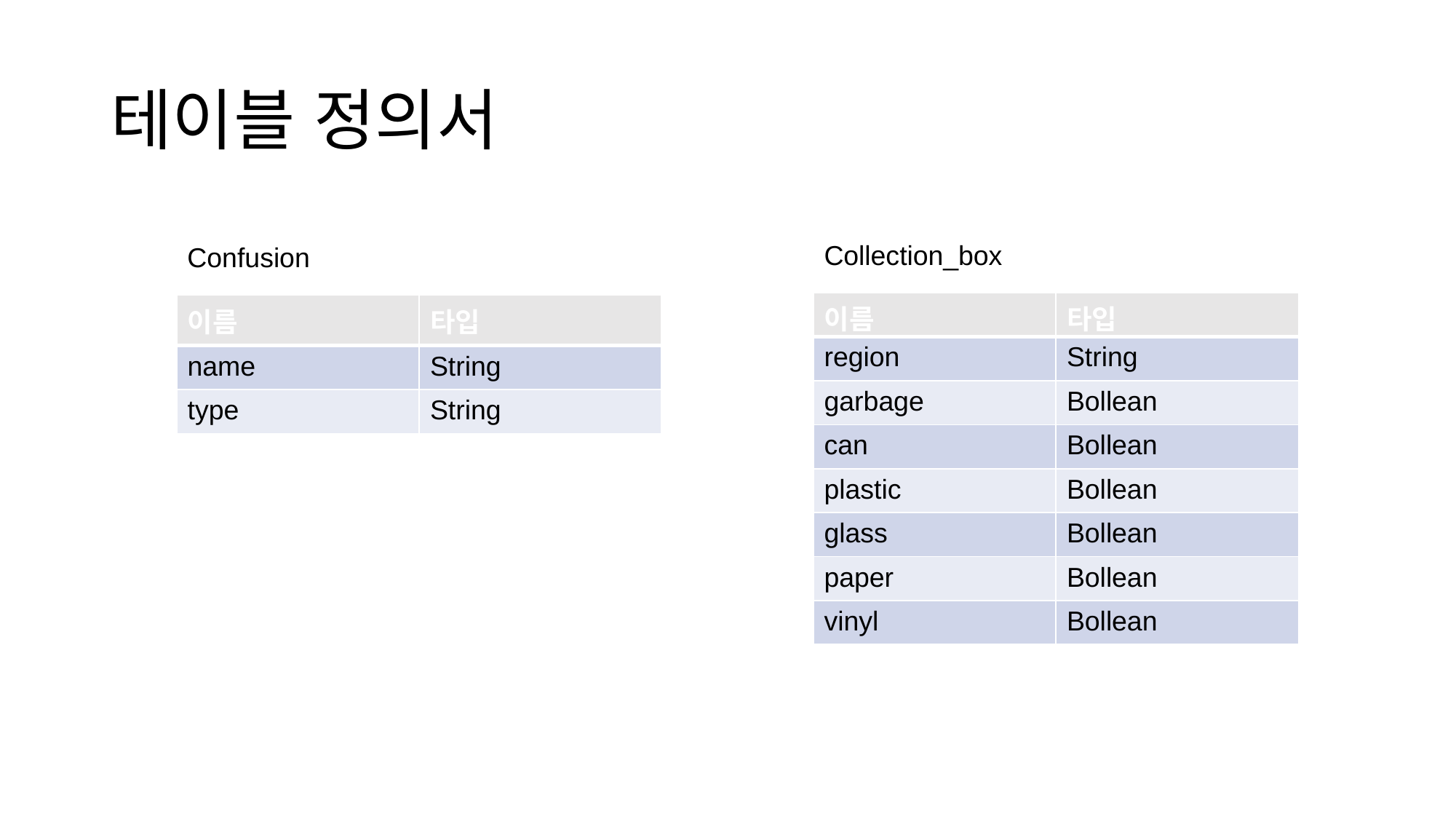

# 테이블 정의서
Collection_box
Confusion
| 이름 | 타입 |
| --- | --- |
| region | String |
| garbage | Bollean |
| can | Bollean |
| plastic | Bollean |
| glass | Bollean |
| paper | Bollean |
| vinyl | Bollean |
| 이름 | 타입 |
| --- | --- |
| name | String |
| type | String |